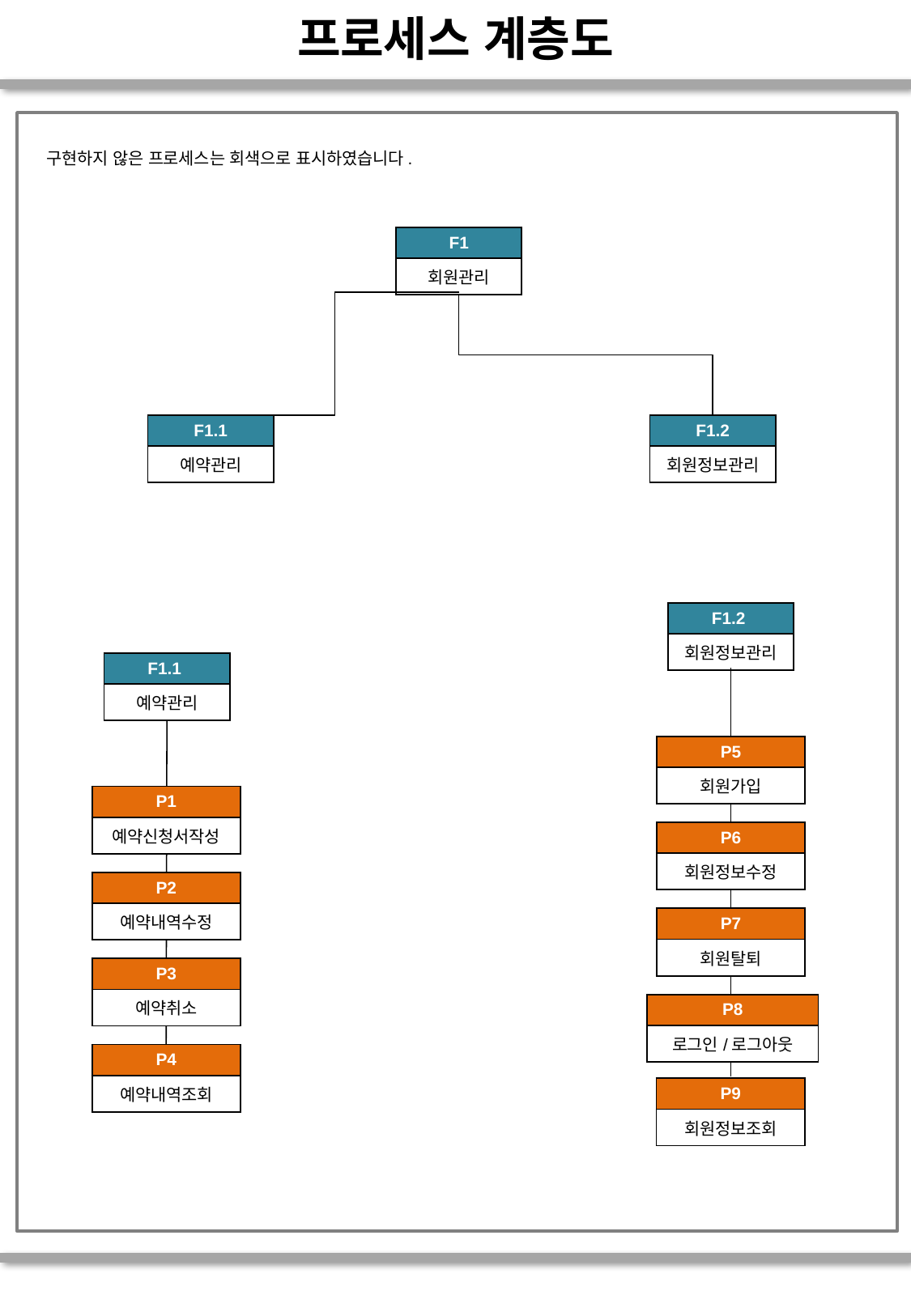

# 프로세스 계층도

구현하지 않은 프로세스는 회색으로 표시하였습니다.
| F1 |
| --- |
| 회원관리 |
| F1.1 |
| --- |
| 예약관리 |
| F1.2 |
| --- |
| 회원정보관리 |
| F1.2 |
| --- |
| 회원정보관리 |
| F1.1 |
| --- |
| 예약관리 |
| P5 |
| --- |
| 회원가입 |
| P1 |
| --- |
| 예약신청서작성 |
| P6 |
| --- |
| 회원정보수정 |
| P2 |
| --- |
| 예약내역수정 |
| P7 |
| --- |
| 회원탈퇴 |
| P3 |
| --- |
| 예약취소 |
| P8 |
| --- |
| 로그인/로그아웃 |
| P4 |
| --- |
| 예약내역조회 |
| P9 |
| --- |
| 회원정보조회 |